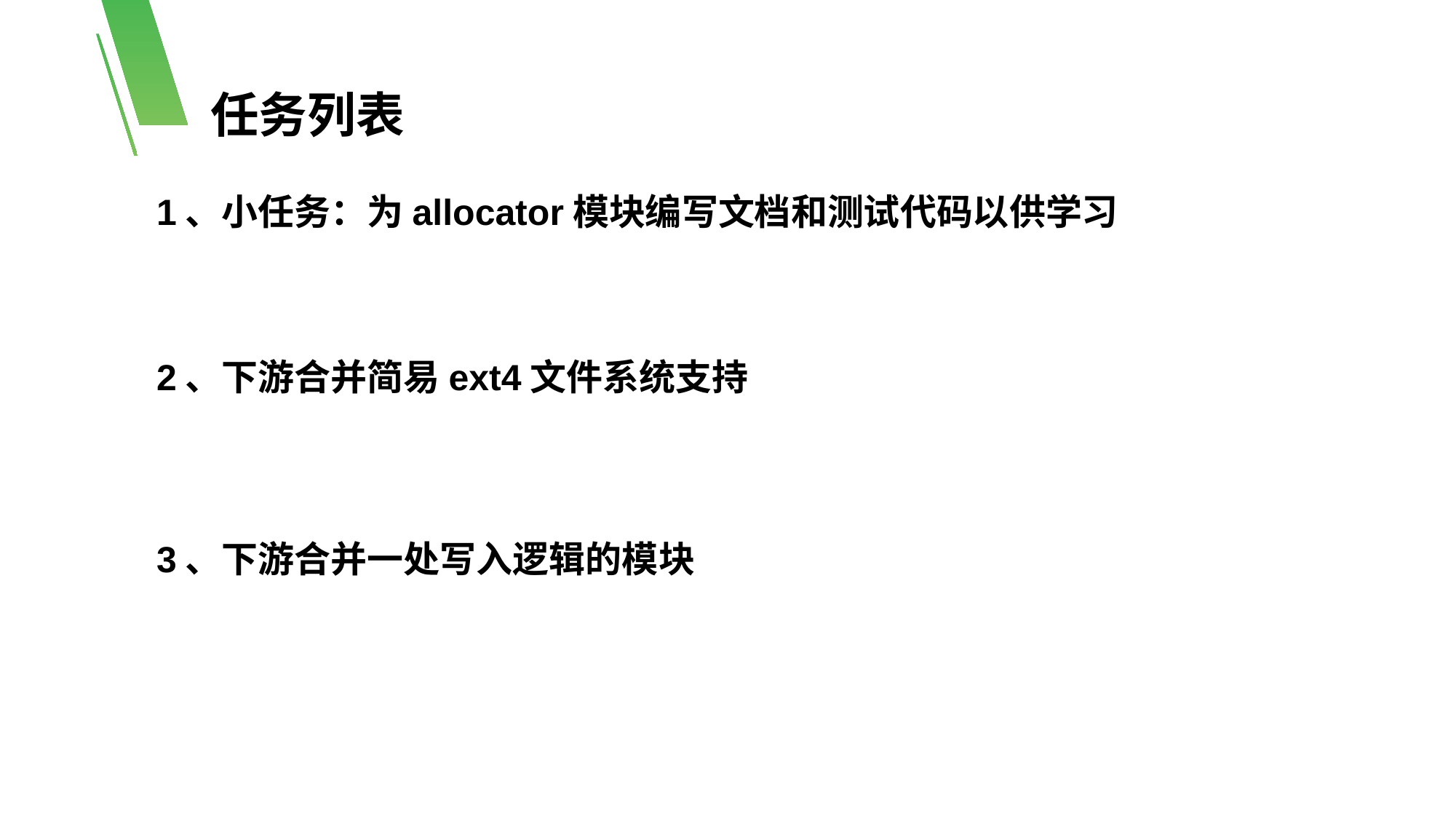

任务列表
1、小任务：为allocator模块编写文档和测试代码以供学习
2、下游合并简易ext4文件系统支持
3、下游合并一处写入逻辑的模块